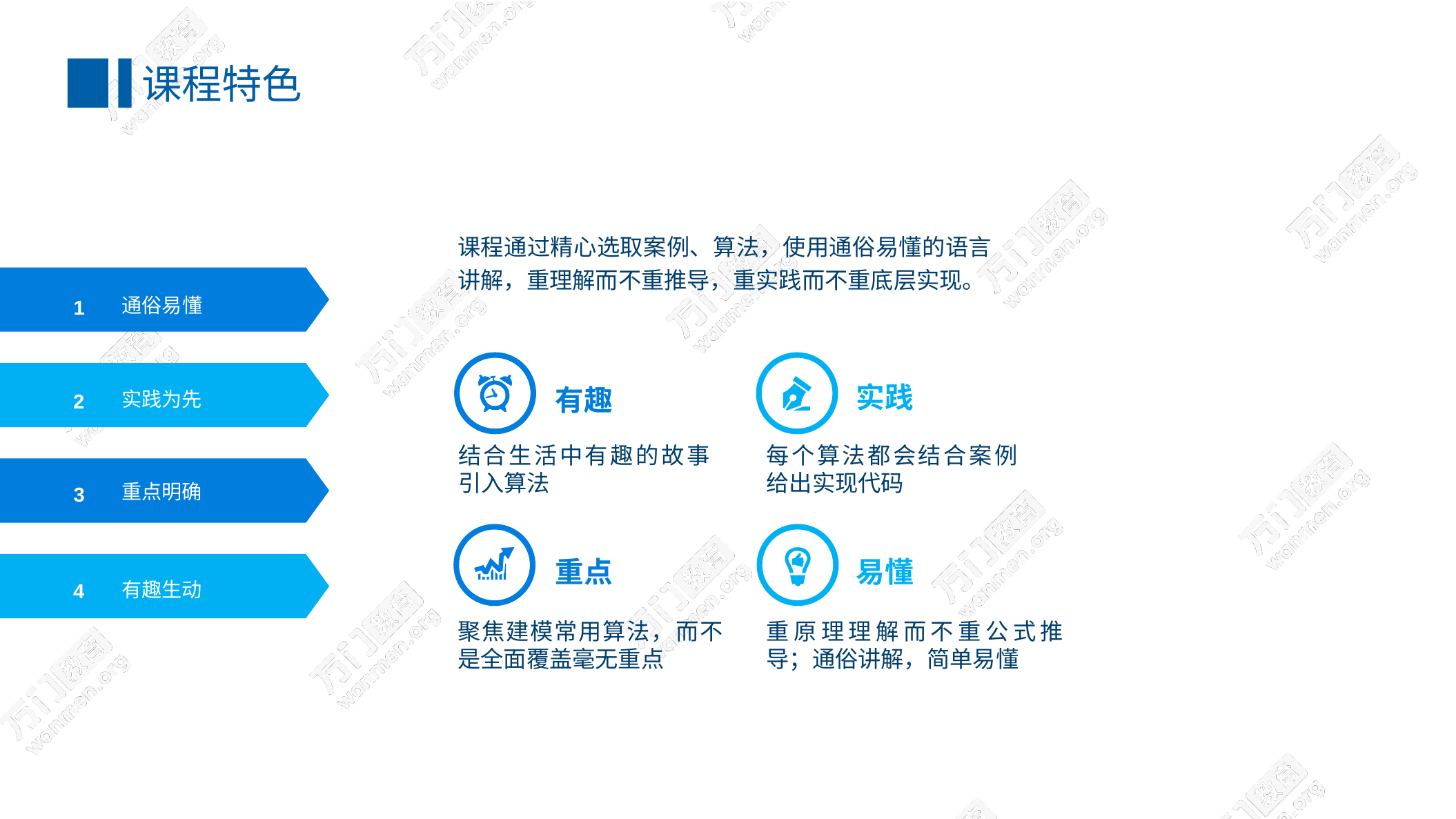

课程特色

通俗易懂
1

实践为先
2

重点明确
3

有趣生动
4

课程通过精心选取案例、算法，使用通俗易懂的语言讲解，重理解而不重推导，重实践而不重底层实现。

实践
有趣

每个算法都会结合案例给出实现代码
结合生活中有趣的故事引入算法

重点
易懂

聚焦建模常用算法，而不是全面覆盖毫无重点
重原理理解而不重公式推导；通俗讲解，简单易懂